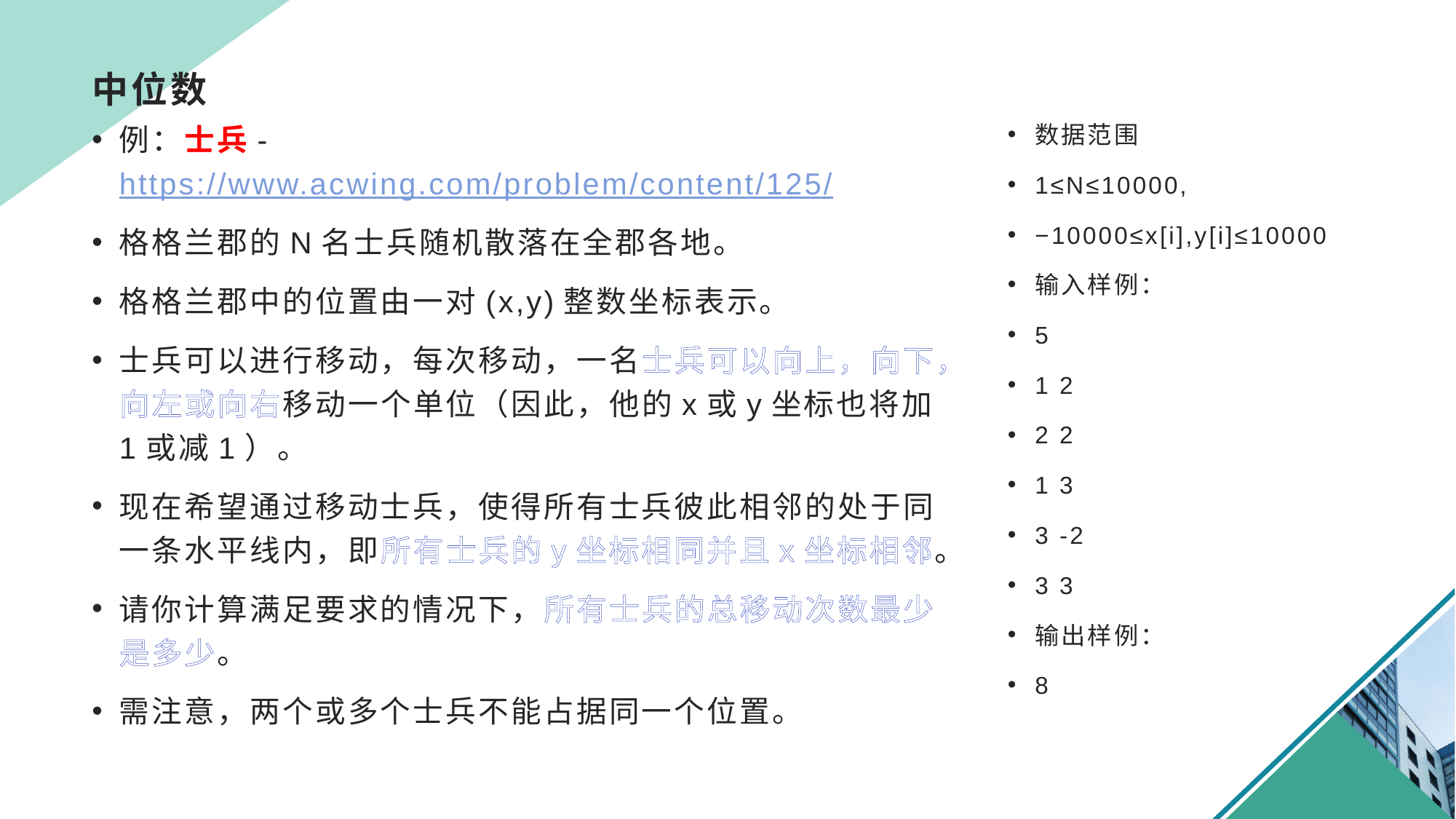

# 中位数
例：士兵-https://www.acwing.com/problem/content/125/
格格兰郡的N名士兵随机散落在全郡各地。
格格兰郡中的位置由一对(x,y)整数坐标表示。
士兵可以进行移动，每次移动，一名士兵可以向上，向下，向左或向右移动一个单位（因此，他的x或y坐标也将加1或减1）。
现在希望通过移动士兵，使得所有士兵彼此相邻的处于同一条水平线内，即所有士兵的y坐标相同并且x坐标相邻。
请你计算满足要求的情况下，所有士兵的总移动次数最少是多少。
需注意，两个或多个士兵不能占据同一个位置。

数据范围
1≤N≤10000,
−10000≤x[i],y[i]≤10000
输入样例：
5
1 2
2 2
1 3
3 -2
3 3
输出样例：
8